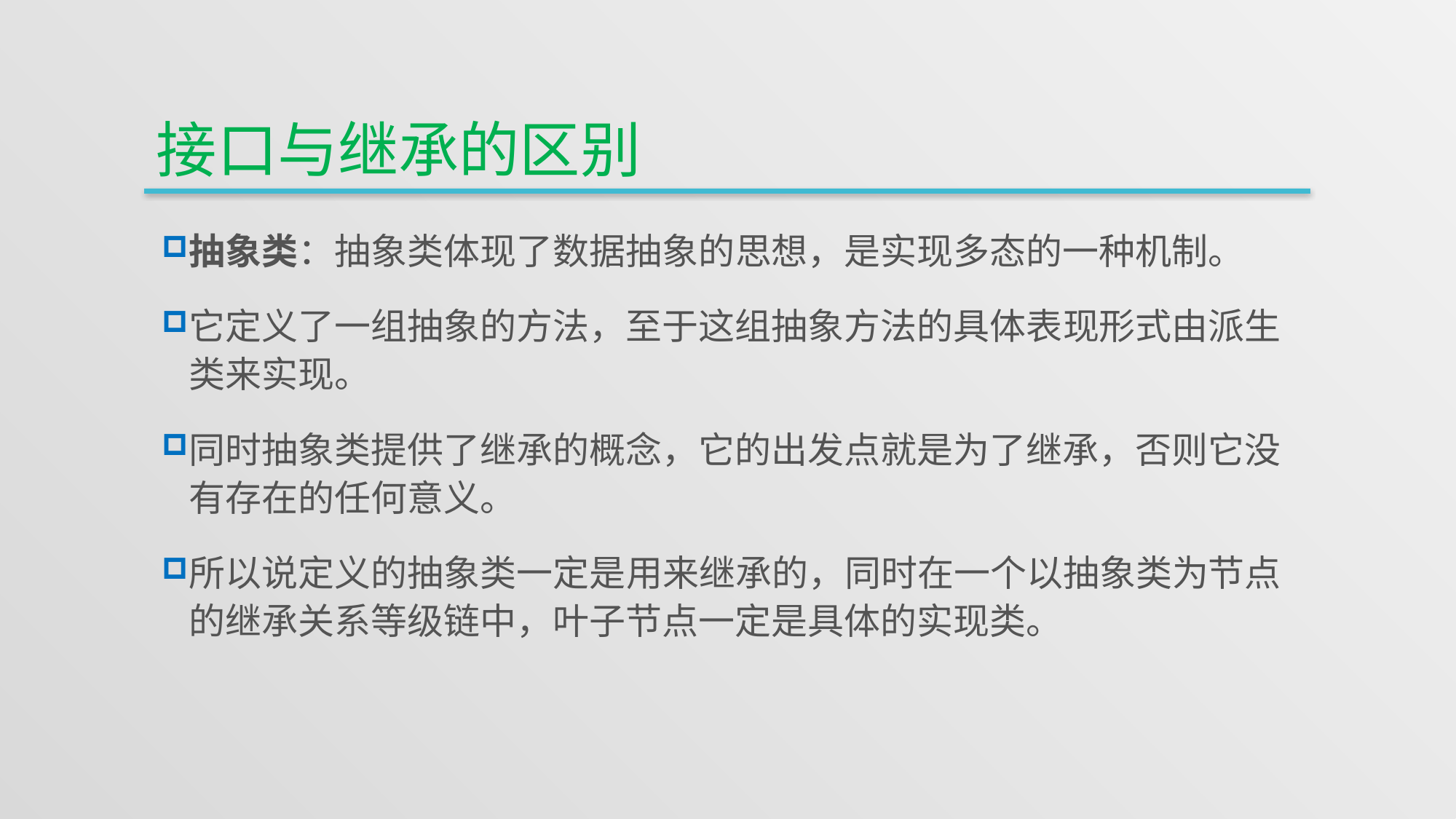

# 接口与继承的区别
抽象类：抽象类体现了数据抽象的思想，是实现多态的一种机制。
它定义了一组抽象的方法，至于这组抽象方法的具体表现形式由派生类来实现。
同时抽象类提供了继承的概念，它的出发点就是为了继承，否则它没有存在的任何意义。
所以说定义的抽象类一定是用来继承的，同时在一个以抽象类为节点的继承关系等级链中，叶子节点一定是具体的实现类。